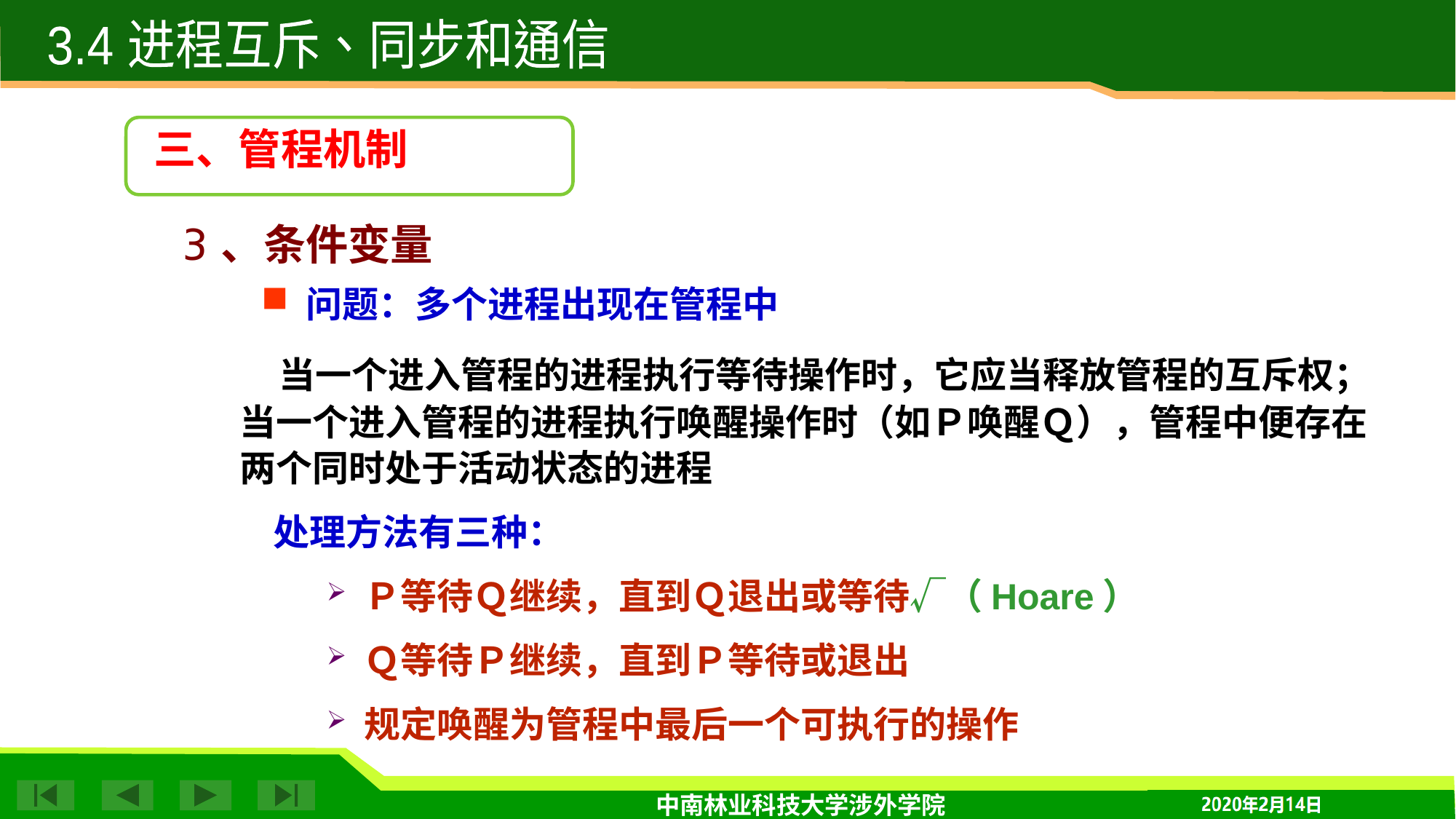

3.4 进程互斥、同步和通信
三、管程机制

3、条件变量
 问题：多个进程出现在管程中
   当一个进入管程的进程执行等待操作时，它应当释放管程的互斥权；当一个进入管程的进程执行唤醒操作时（如Ｐ唤醒Ｑ），管程中便存在两个同时处于活动状态的进程
   处理方法有三种：
 Ｐ等待Ｑ继续，直到Ｑ退出或等待√（Hoare）
 Ｑ等待Ｐ继续，直到Ｐ等待或退出
 规定唤醒为管程中最后一个可执行的操作